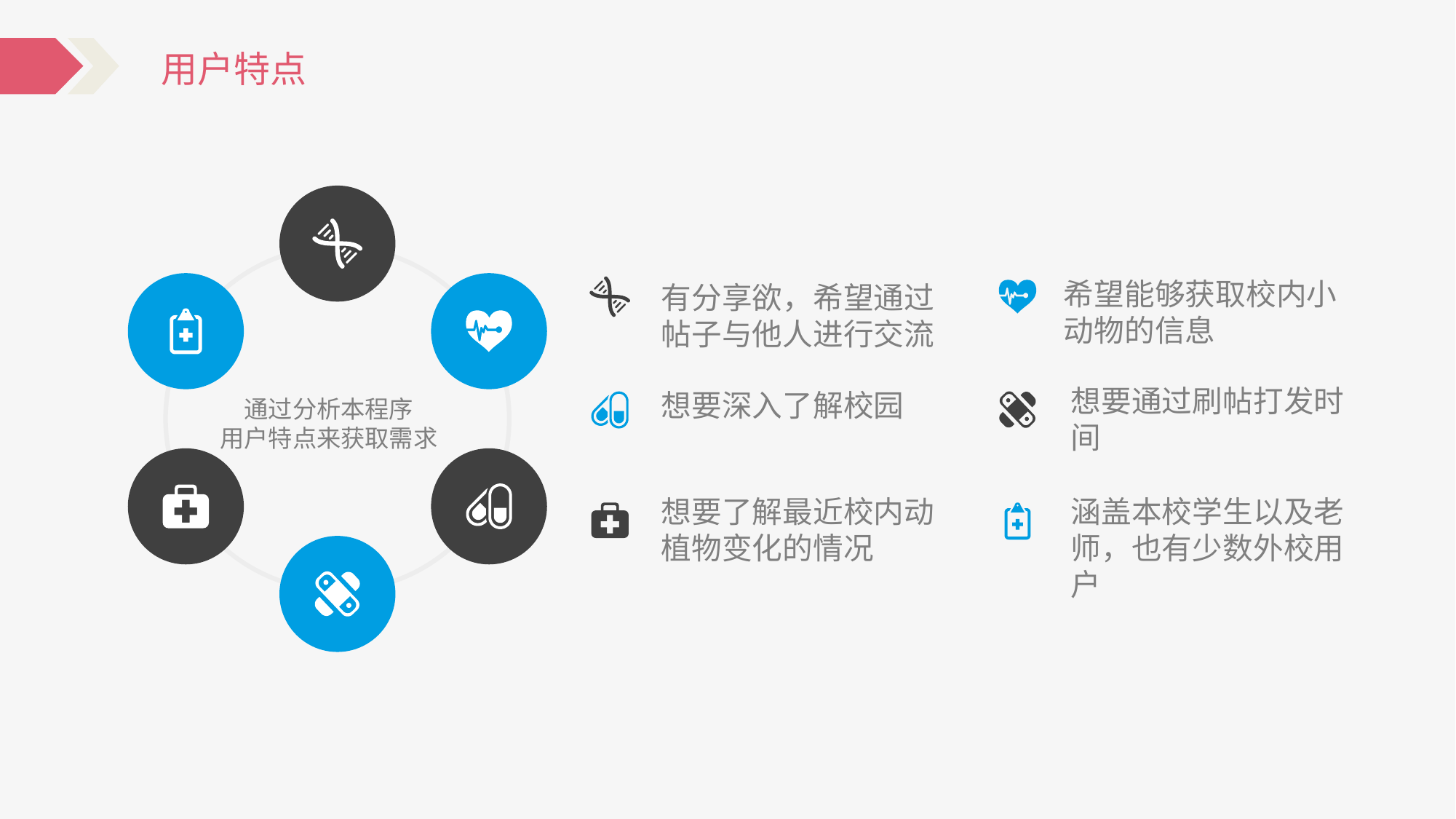

用户特点

希望能够获取校内小动物的信息
有分享欲，希望通过帖子与他人进行交流

想要通过刷帖打发时间
想要深入了解校园
通过分析本程序
用户特点来获取需求

想要了解最近校内动植物变化的情况
涵盖本校学生以及老师，也有少数外校用户